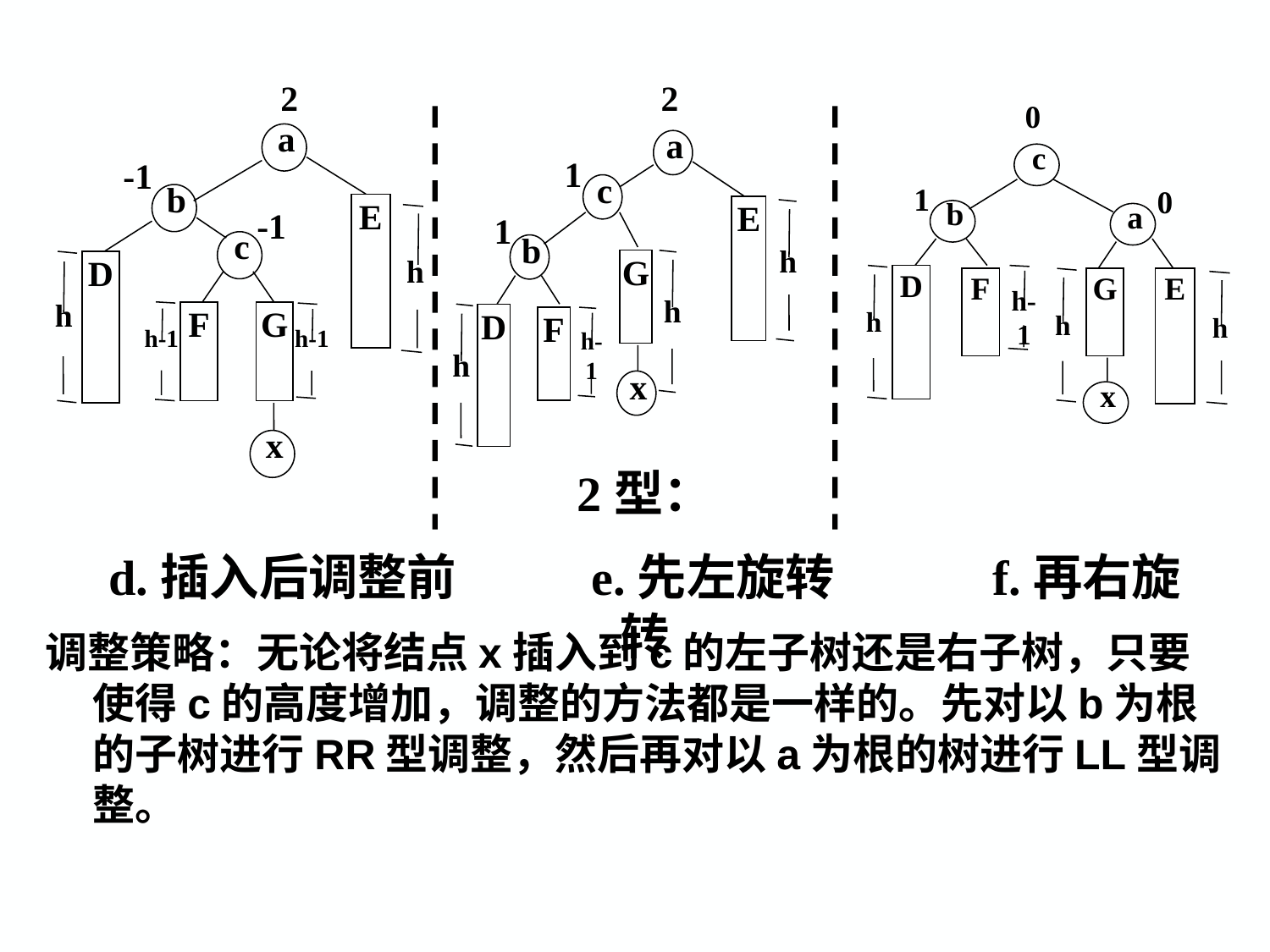

2

a

b

E

c

h-1

F
G

h-1

D
h

h

x

-1

-1

2

a

c

E

h

b

G

h

h

D
F

h-1

x

1

1

0

c

b

a

h

D
F

h

G
E

h

x

h-1

1

0

2型：
d.插入后调整前           e.先左旋转             f.再右旋转
调整策略：无论将结点x插入到c的左子树还是右子树，只要使得c的高度增加，调整的方法都是一样的。先对以b为根的子树进行RR型调整，然后再对以a为根的树进行LL型调整。